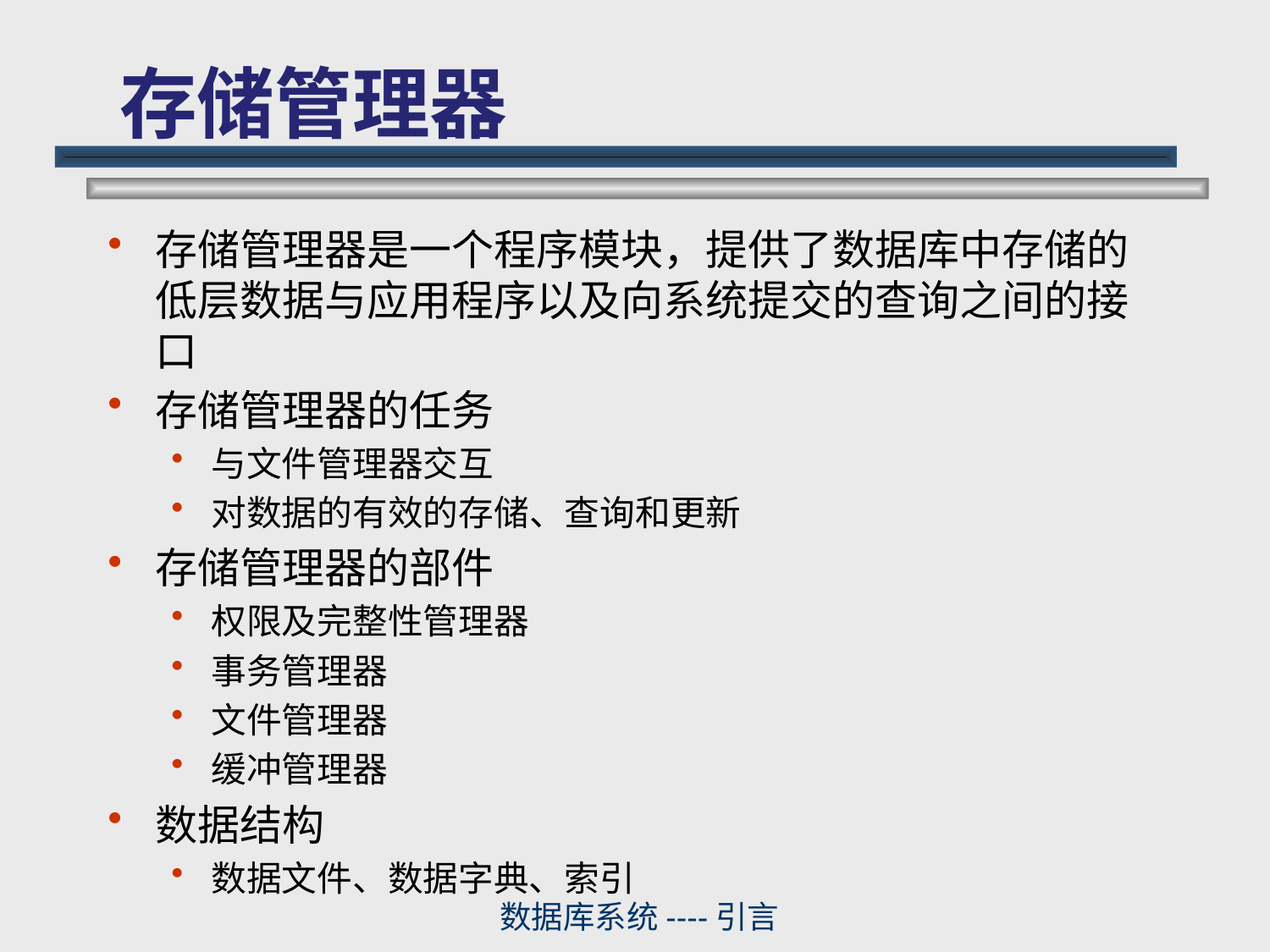

# 存储管理器
存储管理器是一个程序模块，提供了数据库中存储的低层数据与应用程序以及向系统提交的查询之间的接口
存储管理器的任务
与文件管理器交互
对数据的有效的存储、查询和更新
存储管理器的部件
权限及完整性管理器
事务管理器
文件管理器
缓冲管理器
数据结构
数据文件、数据字典、索引

数据库系统----引言